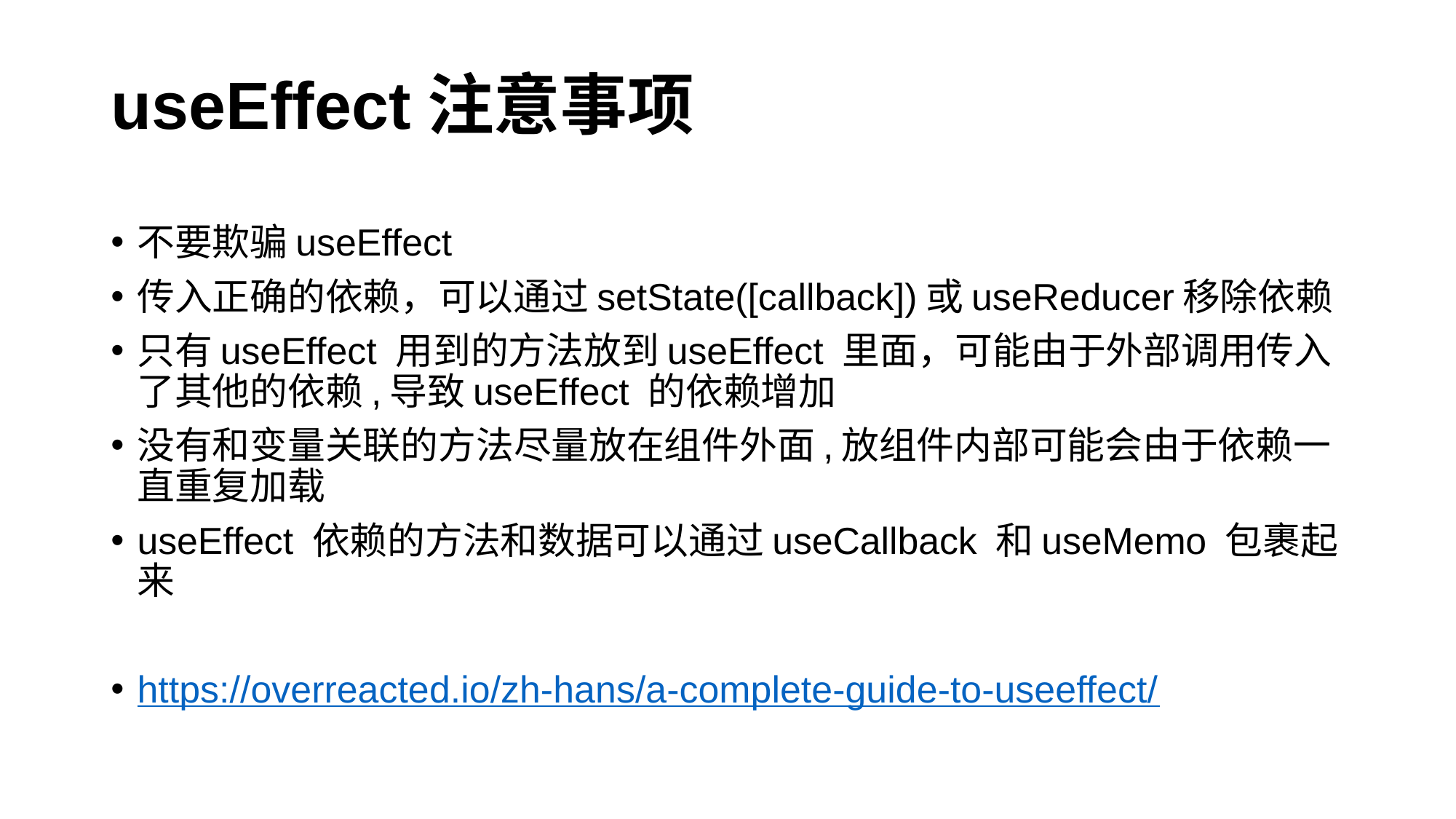

# useEffect注意事项
不要欺骗useEffect
传入正确的依赖，可以通过setState([callback])或useReducer移除依赖
只有useEffect 用到的方法放到useEffect 里面，可能由于外部调用传入了其他的依赖,导致useEffect 的依赖增加
没有和变量关联的方法尽量放在组件外面,放组件内部可能会由于依赖一直重复加载
useEffect 依赖的方法和数据可以通过useCallback 和useMemo 包裹起来

https://overreacted.io/zh-hans/a-complete-guide-to-useeffect/